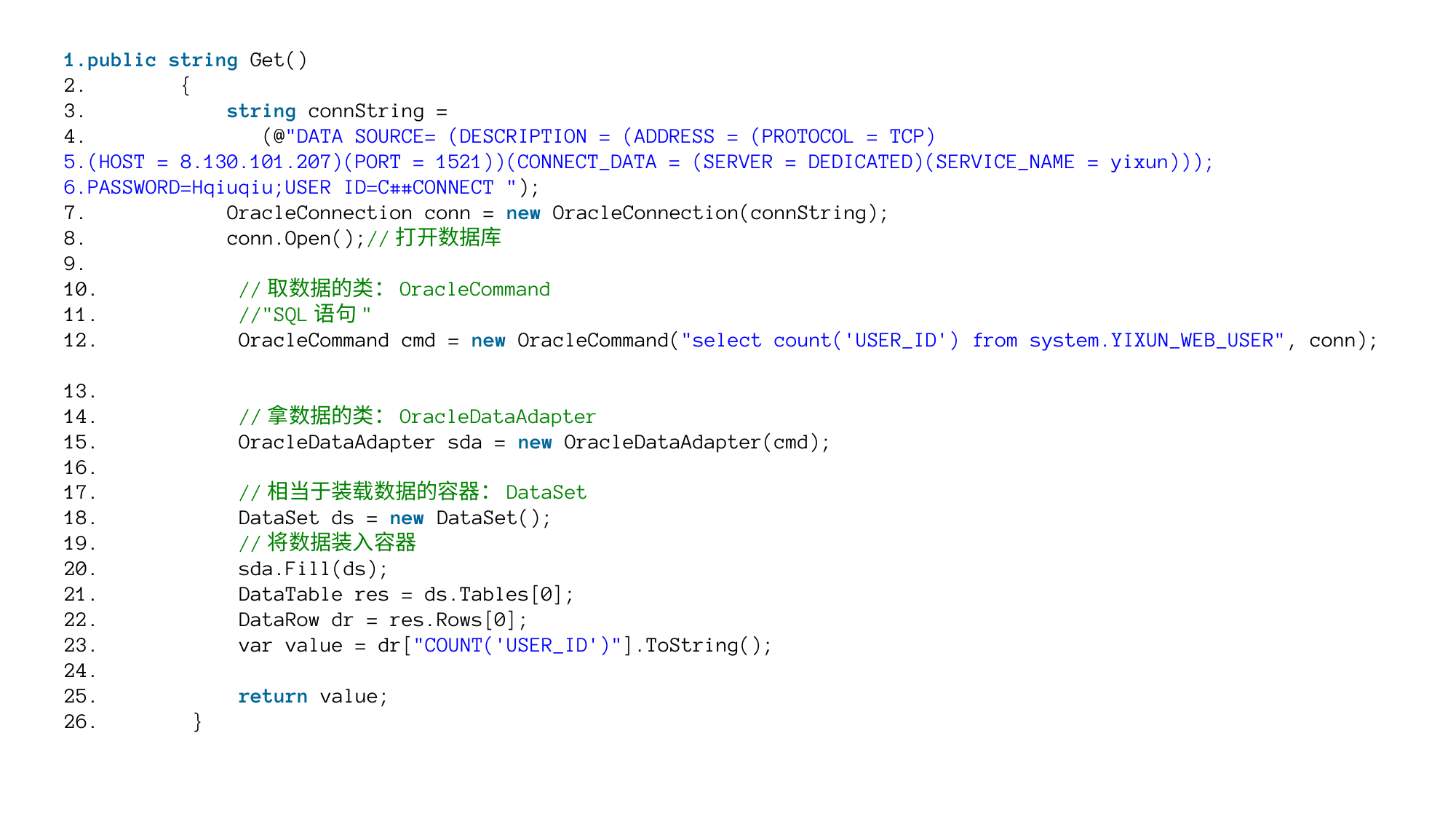

public string Get()
        {
            string connString =
               (@"DATA SOURCE= (DESCRIPTION = (ADDRESS = (PROTOCOL = TCP)
(HOST = 8.130.101.207)(PORT = 1521))(CONNECT_DATA = (SERVER = DEDICATED)(SERVICE_NAME = yixun)));
PASSWORD=Hqiuqiu;USER ID=C##CONNECT ");
            OracleConnection conn = new OracleConnection(connString);
            conn.Open();//打开数据库

            //取数据的类：OracleCommand
            //"SQL语句"
            OracleCommand cmd = new OracleCommand("select count('USER_ID') from system.YIXUN_WEB_USER", conn);

            //拿数据的类：OracleDataAdapter
            OracleDataAdapter sda = new OracleDataAdapter(cmd);

            //相当于装载数据的容器：DataSet
            DataSet ds = new DataSet();
            //将数据装入容器
            sda.Fill(ds);
            DataTable res = ds.Tables[0];
            DataRow dr = res.Rows[0];
            var value = dr["COUNT('USER_ID')"].ToString();

            return value;
        }